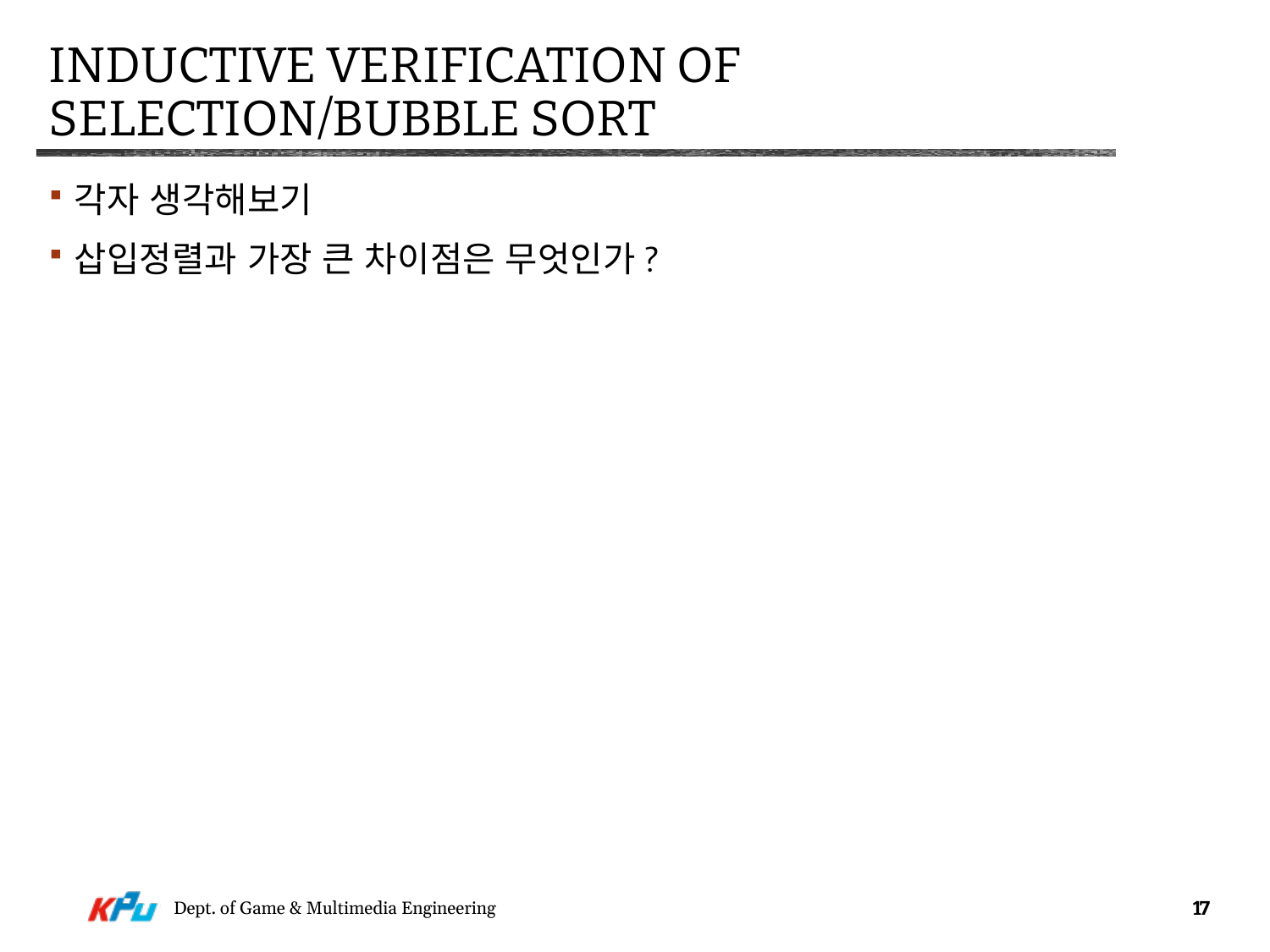

# Inductive verification of selection/bubble sort
각자 생각해보기
삽입정렬과 가장 큰 차이점은 무엇인가?
Dept. of Game & Multimedia Engineering
17